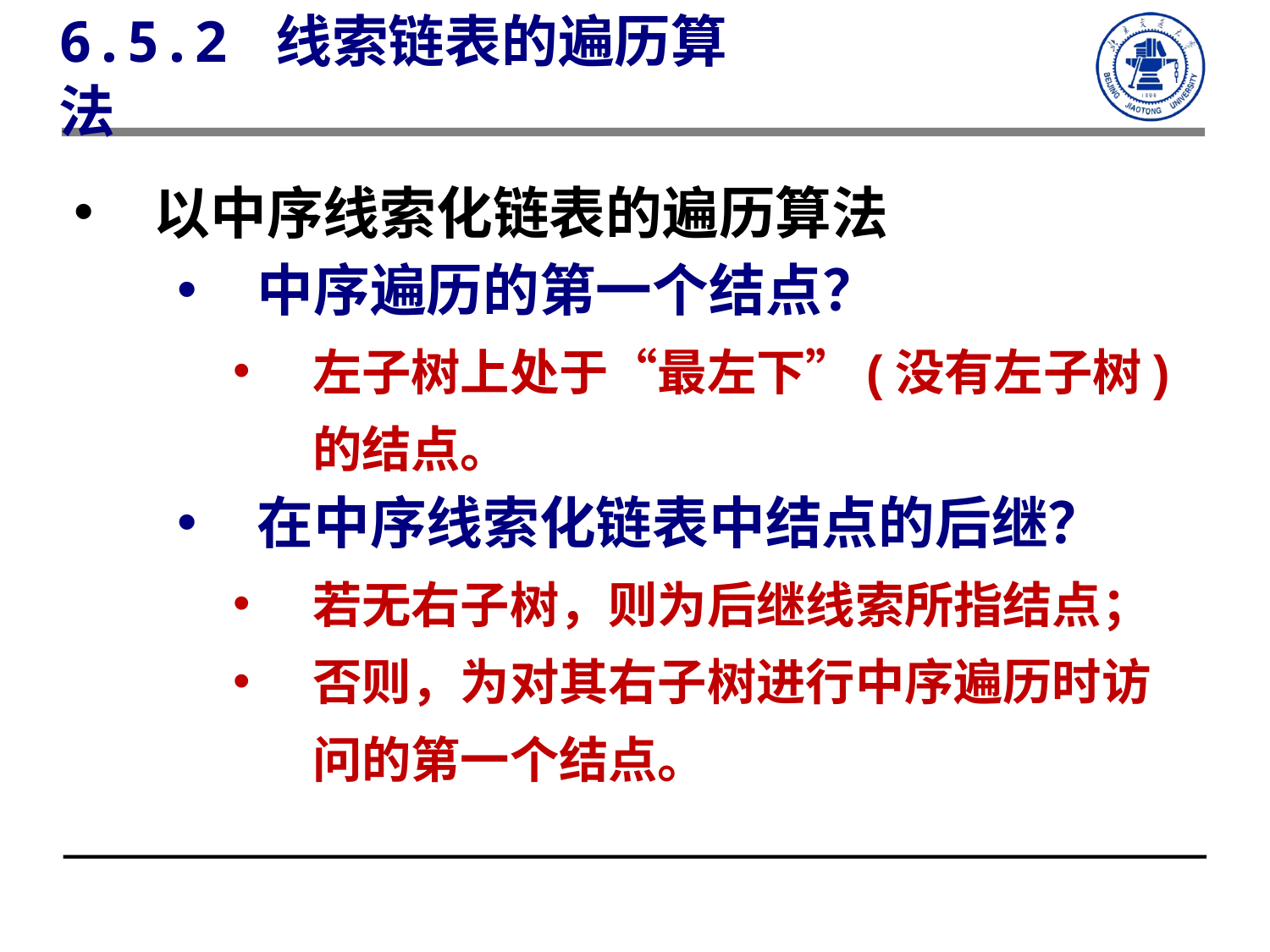

6.5.2 线索链表的遍历算法
以中序线索化链表的遍历算法
中序遍历的第一个结点？
左子树上处于“最左下”(没有左子树)的结点。
在中序线索化链表中结点的后继？
若无右子树，则为后继线索所指结点；
否则，为对其右子树进行中序遍历时访问的第一个结点。